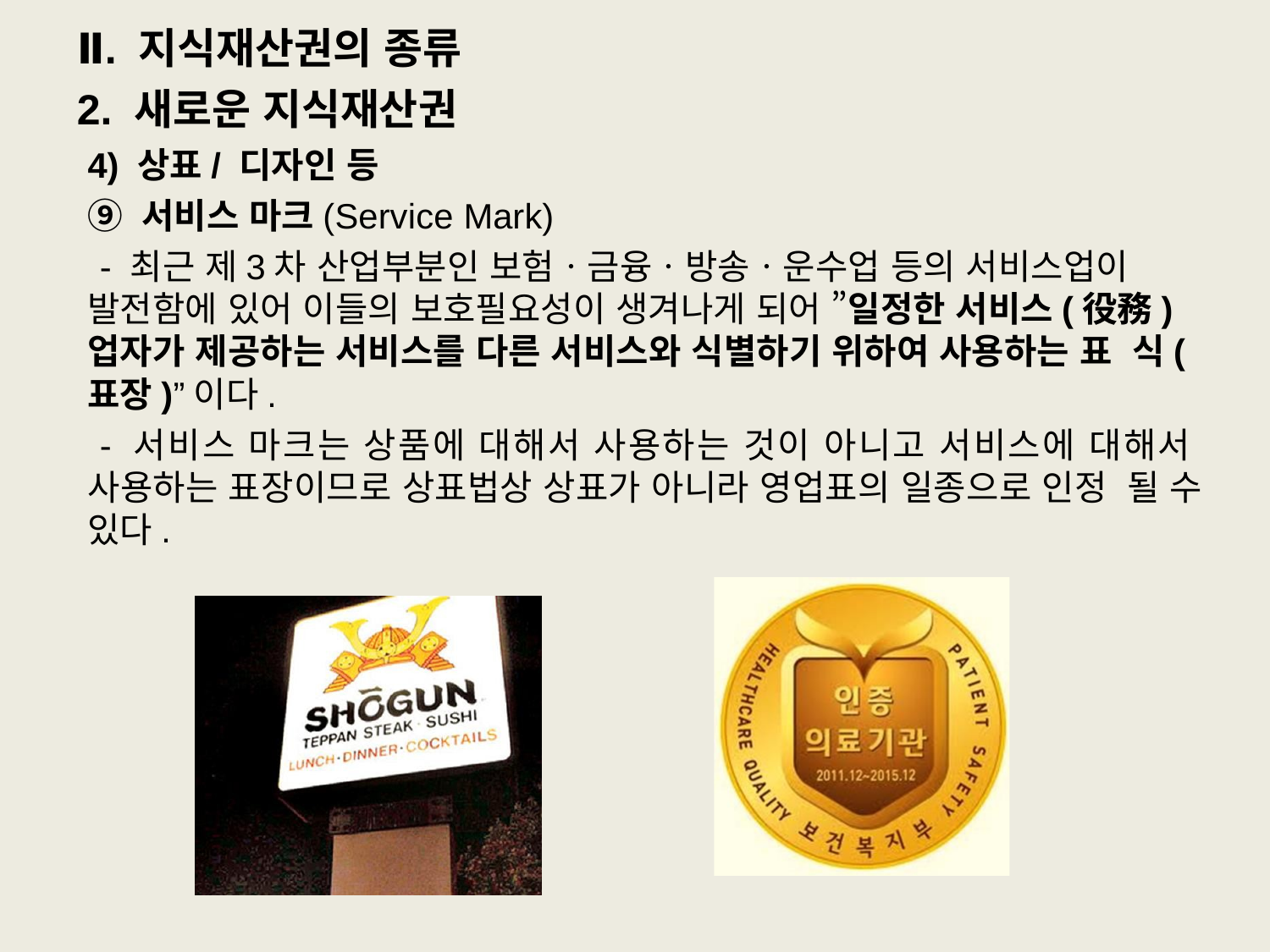

# Ⅱ. 지식재산권의 종류
2. 새로운 지식재산권
4) 상표/ 디자인 등
⑨ 서비스 마크(Service Mark)
- 최근 제3차 산업부분인 보험ㆍ금융ㆍ방송ㆍ운수업 등의 서비스업이  발전함에 있어 이들의 보호필요성이 생겨나게 되어 ”일정한 서비스(役務)  업자가 제공하는 서비스를 다른 서비스와 식별하기 위하여 사용하는 표  식(표장)”이다.
- 서비스 마크는 상품에 대해서 사용하는 것이 아니고 서비스에 대해서  사용하는 표장이므로 상표법상 상표가 아니라 영업표의 일종으로 인정  될 수 있다.